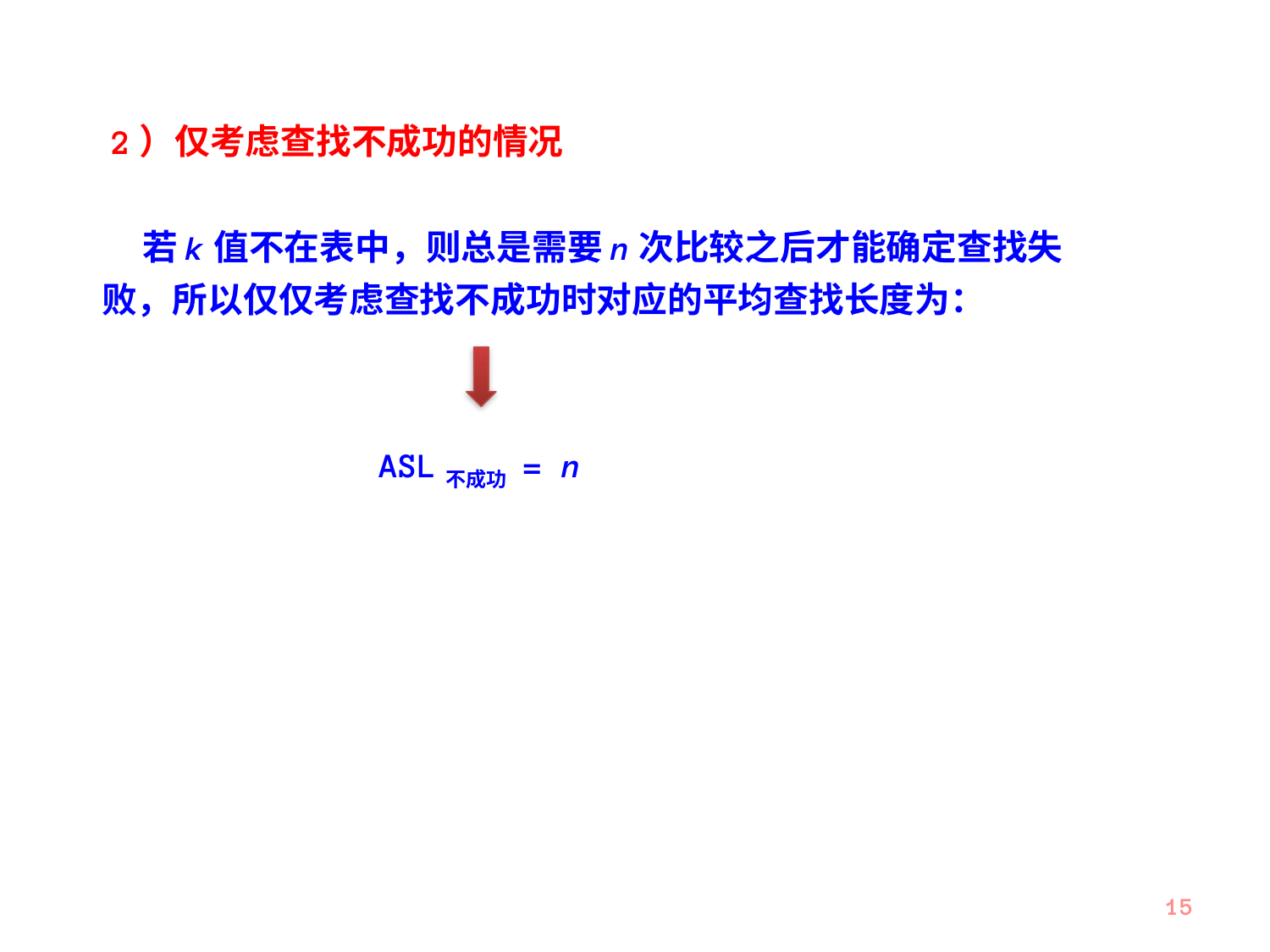

2）仅考虑查找不成功的情况
    若k值不在表中，则总是需要n次比较之后才能确定查找失败，所以仅仅考虑查找不成功时对应的平均查找长度为：

ASL不成功 = n
15